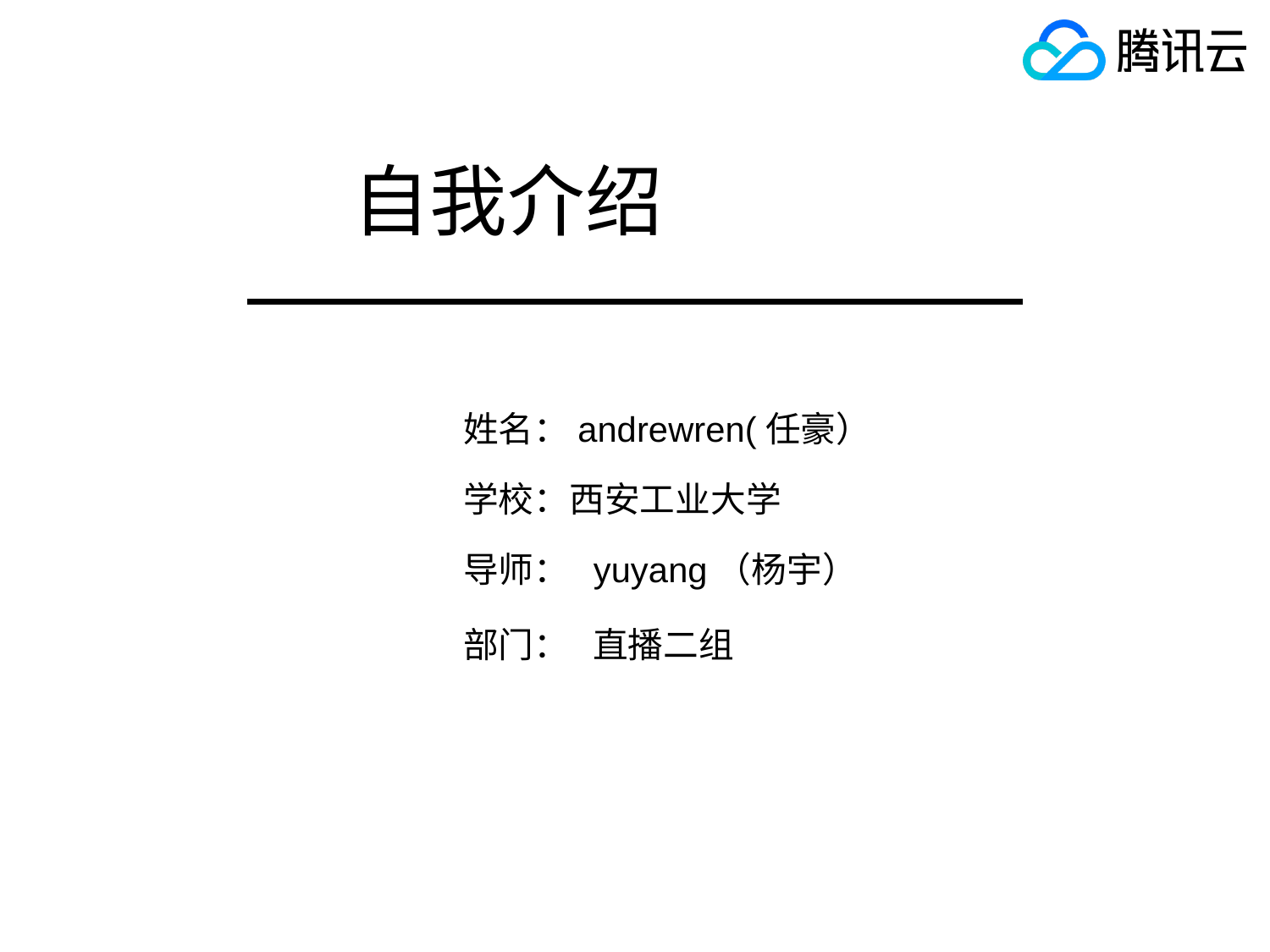

# 自我介绍
姓名：andrewren(任豪）
学校：西安工业大学
导师：  yuyang（杨宇）
部门：   直播二组